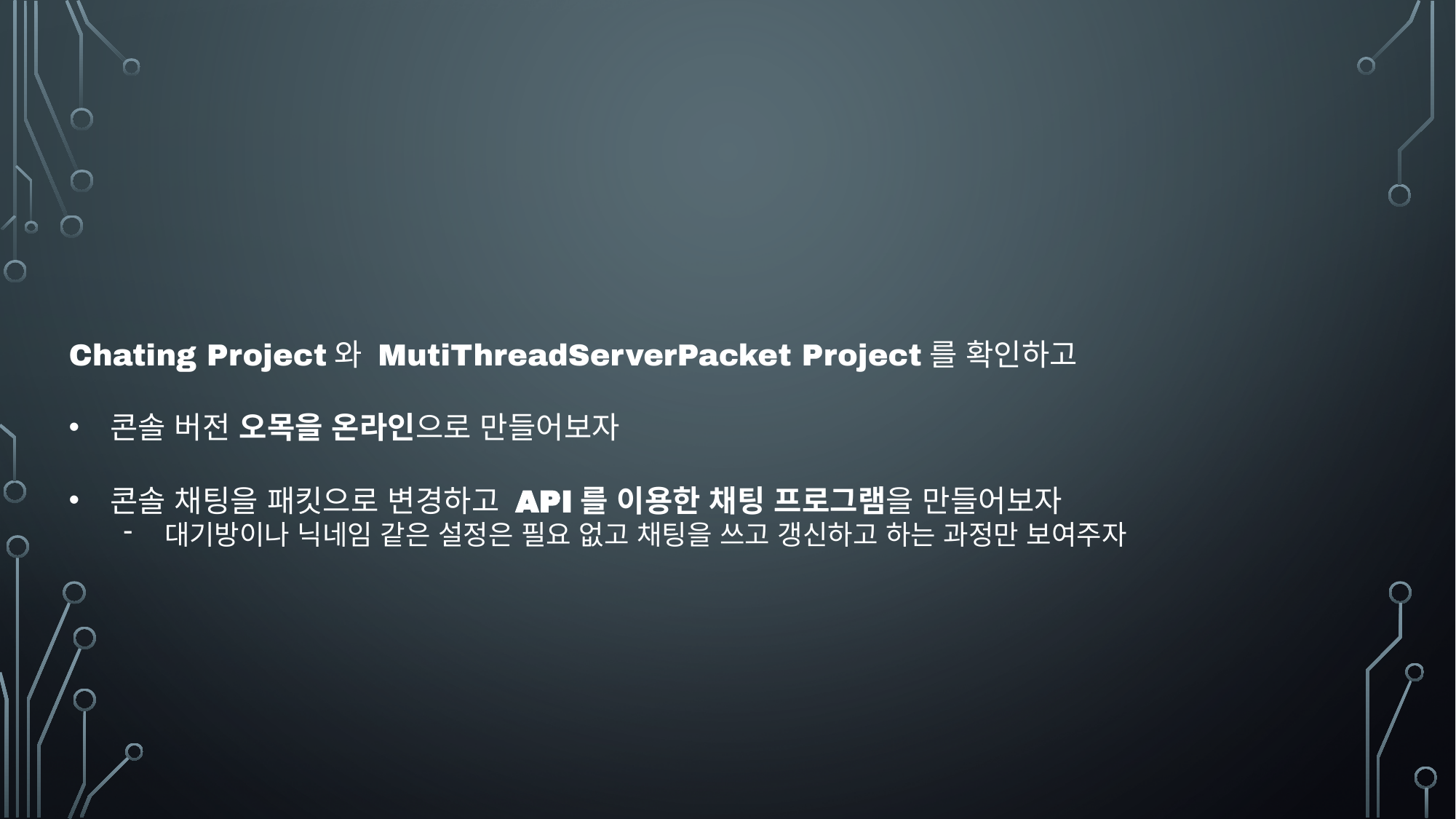

Chating Project와 MutiThreadServerPacket Project를 확인하고

콘솔 버전 오목을 온라인으로 만들어보자

콘솔 채팅을 패킷으로 변경하고 API를 이용한 채팅 프로그램을 만들어보자
대기방이나 닉네임 같은 설정은 필요 없고 채팅을 쓰고 갱신하고 하는 과정만 보여주자